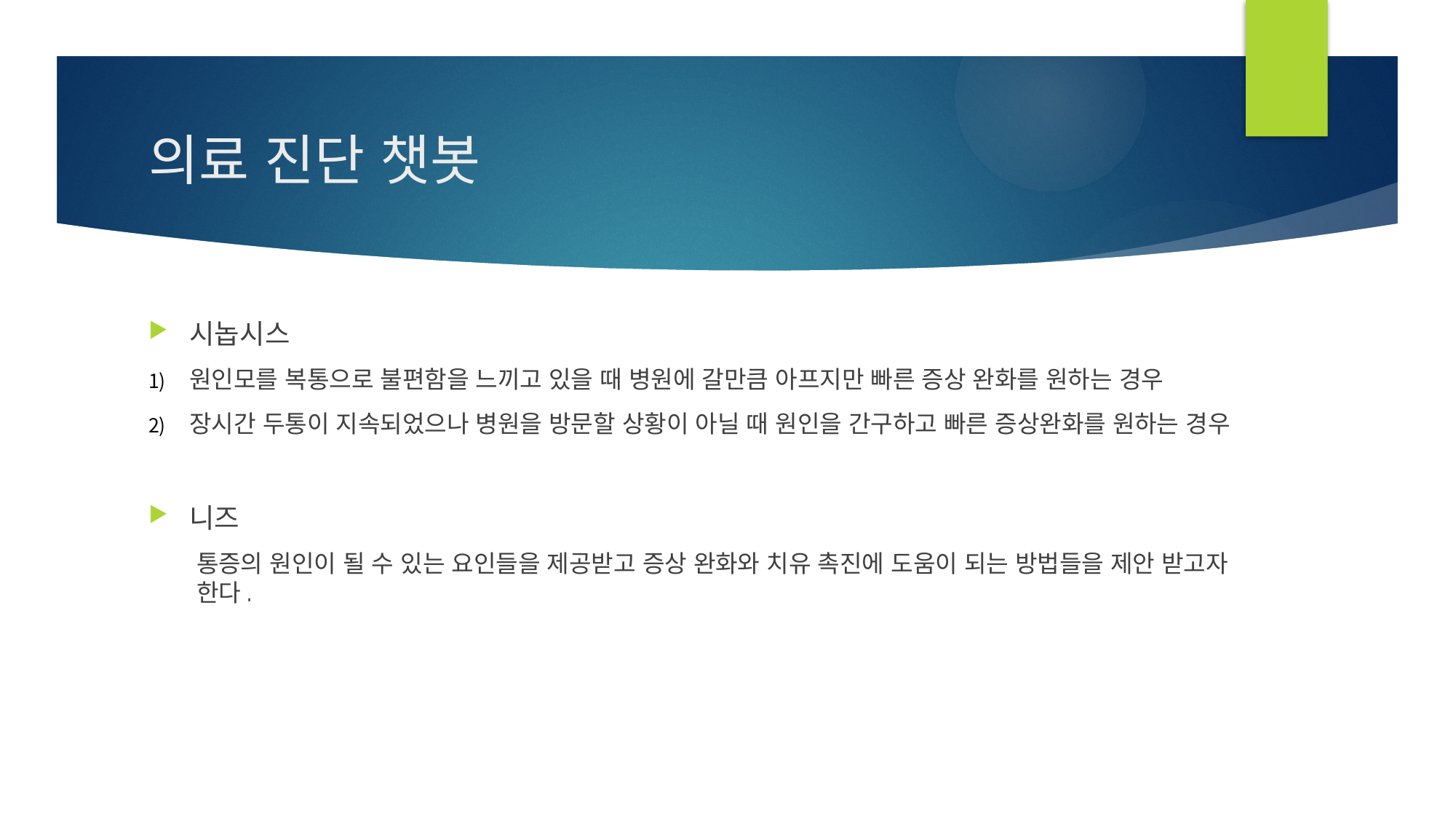

# 의료 진단 챗봇
시놉시스
원인모를 복통으로 불편함을 느끼고 있을 때 병원에 갈만큼 아프지만 빠른 증상 완화를 원하는 경우
장시간 두통이 지속되었으나 병원을 방문할 상황이 아닐 때 원인을 간구하고 빠른 증상완화를 원하는 경우

니즈
통증의 원인이 될 수 있는 요인들을 제공받고 증상 완화와 치유 촉진에 도움이 되는 방법들을 제안 받고자 한다.